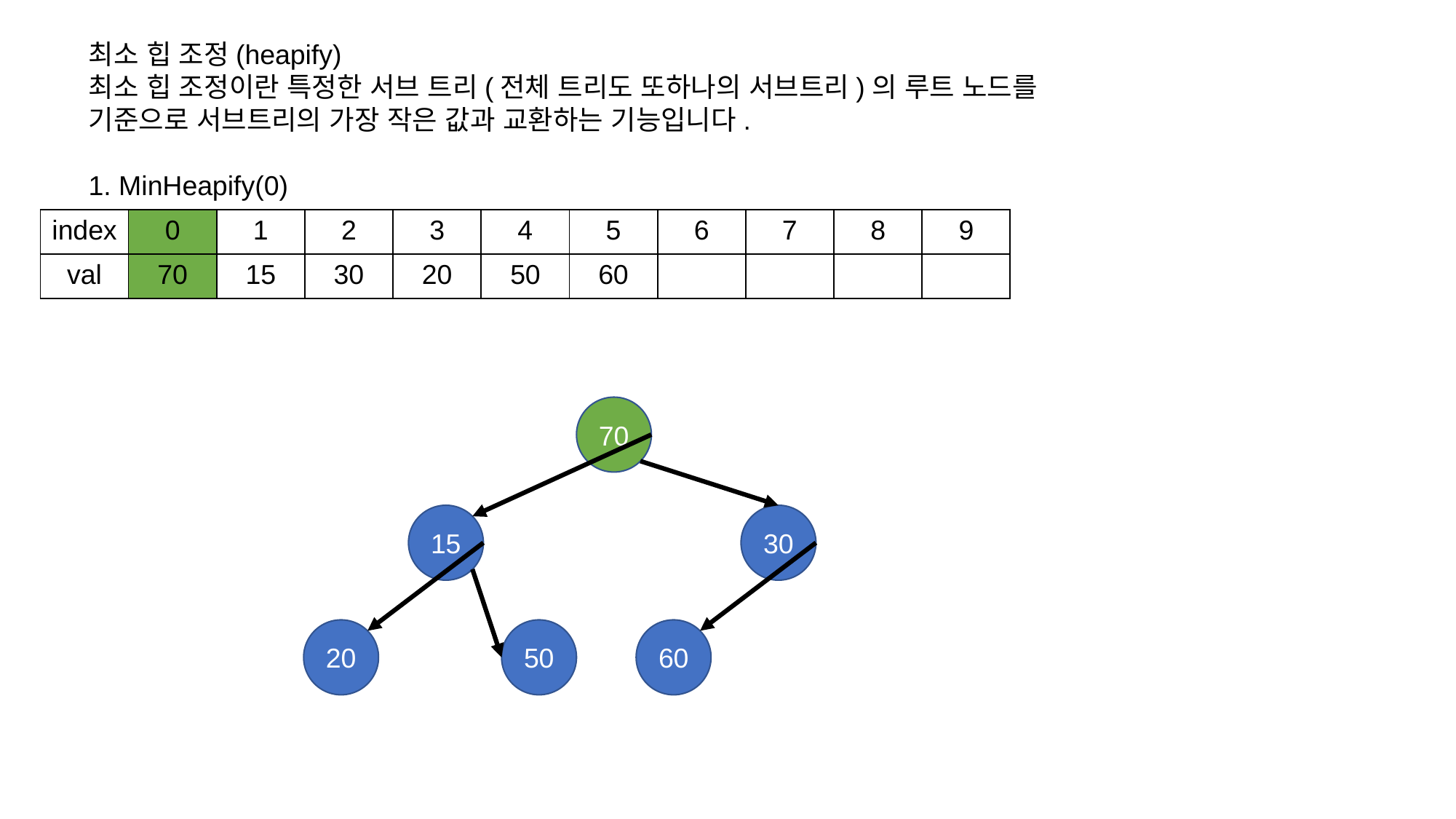

최소 힙 조정(heapify)
최소 힙 조정이란 특정한 서브 트리(전체 트리도 또하나의 서브트리)의 루트 노드를
기준으로 서브트리의 가장 작은 값과 교환하는 기능입니다.

1. MinHeapify(0)
| index | 0 | 1 | 2 | 3 | 4 | 5 | 6 | 7 | 8 | 9 |
| --- | --- | --- | --- | --- | --- | --- | --- | --- | --- | --- |
| val | 70 | 15 | 30 | 20 | 50 | 60 |  |  |  |  |
70
15
30
20
50
60